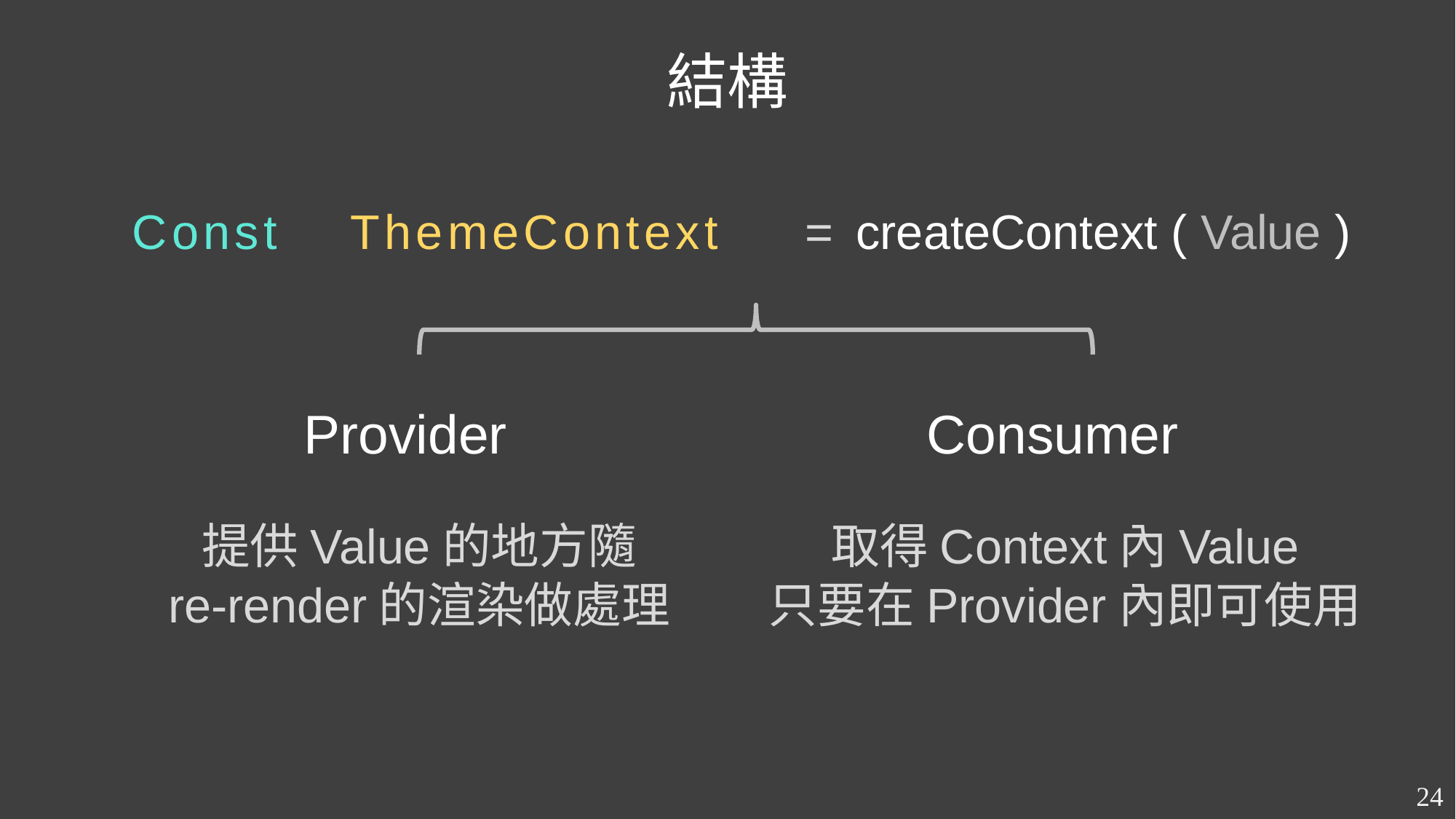

結構
Const	ThemeContext	 = createContext ( Value )
Consumer
Provider
取得Context內Value
只要在Provider內即可使用
提供Value的地方隨
re-render的渲染做處理
24